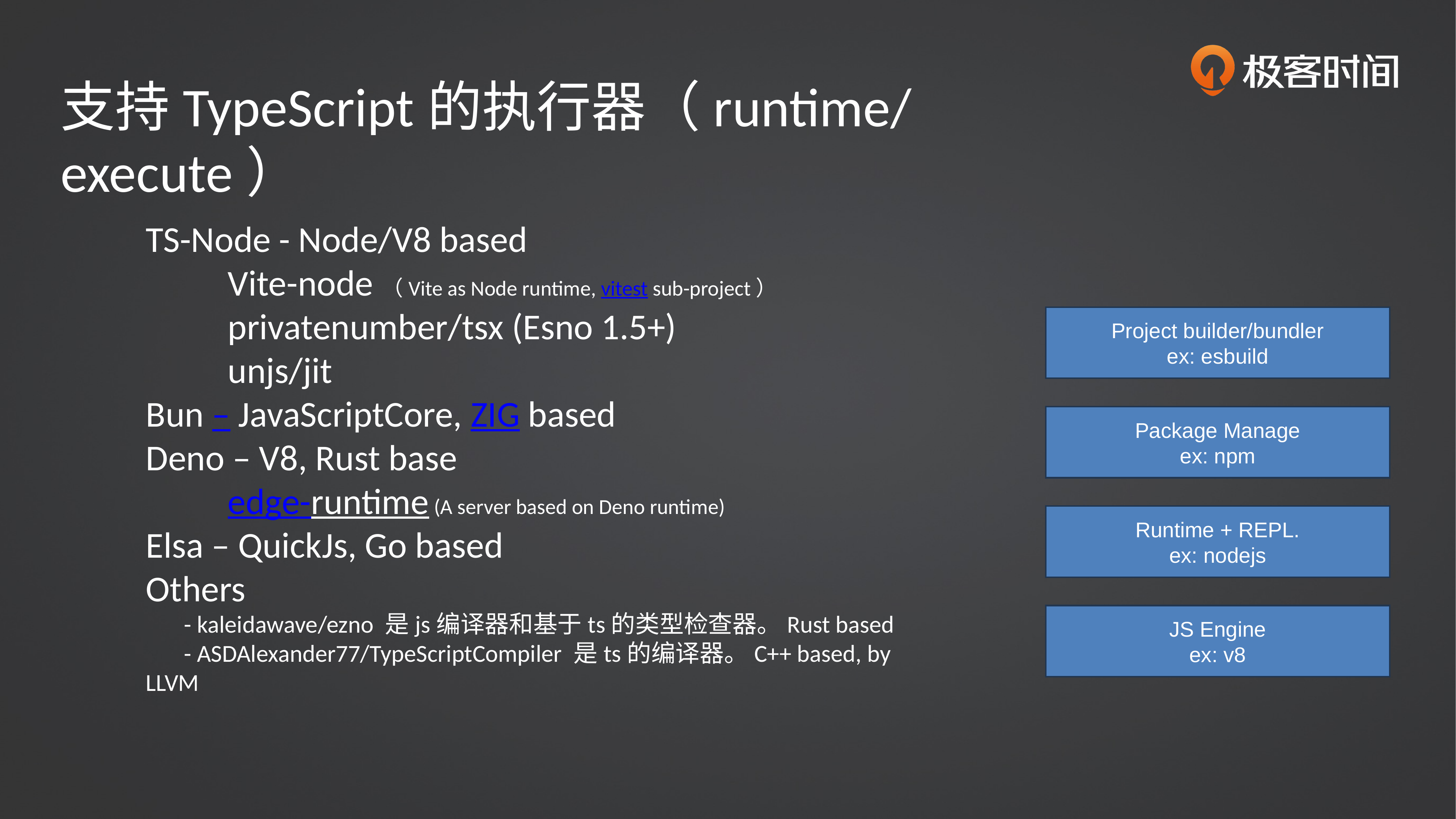

支持TypeScript的执行器（runtime/execute）
TS-Node - Node/V8 based
Vite-node（Vite as Node runtime, vitest sub-project）
privatenumber/tsx (Esno 1.5+)
unjs/jit
Bun – JavaScriptCore, ZIG based
Deno – V8, Rust base
edge-runtime (A server based on Deno runtime)
Elsa – QuickJs, Go based
Others
  - kaleidawave/ezno 是js编译器和基于ts的类型检查器。Rust based
  - ASDAlexander77/TypeScriptCompiler 是ts的编译器。C++ based, by LLVM

Project builder/bundler
ex: esbuild

Package Manage
ex: npm

Runtime + REPL.
ex: nodejs

JS Engine
ex: v8